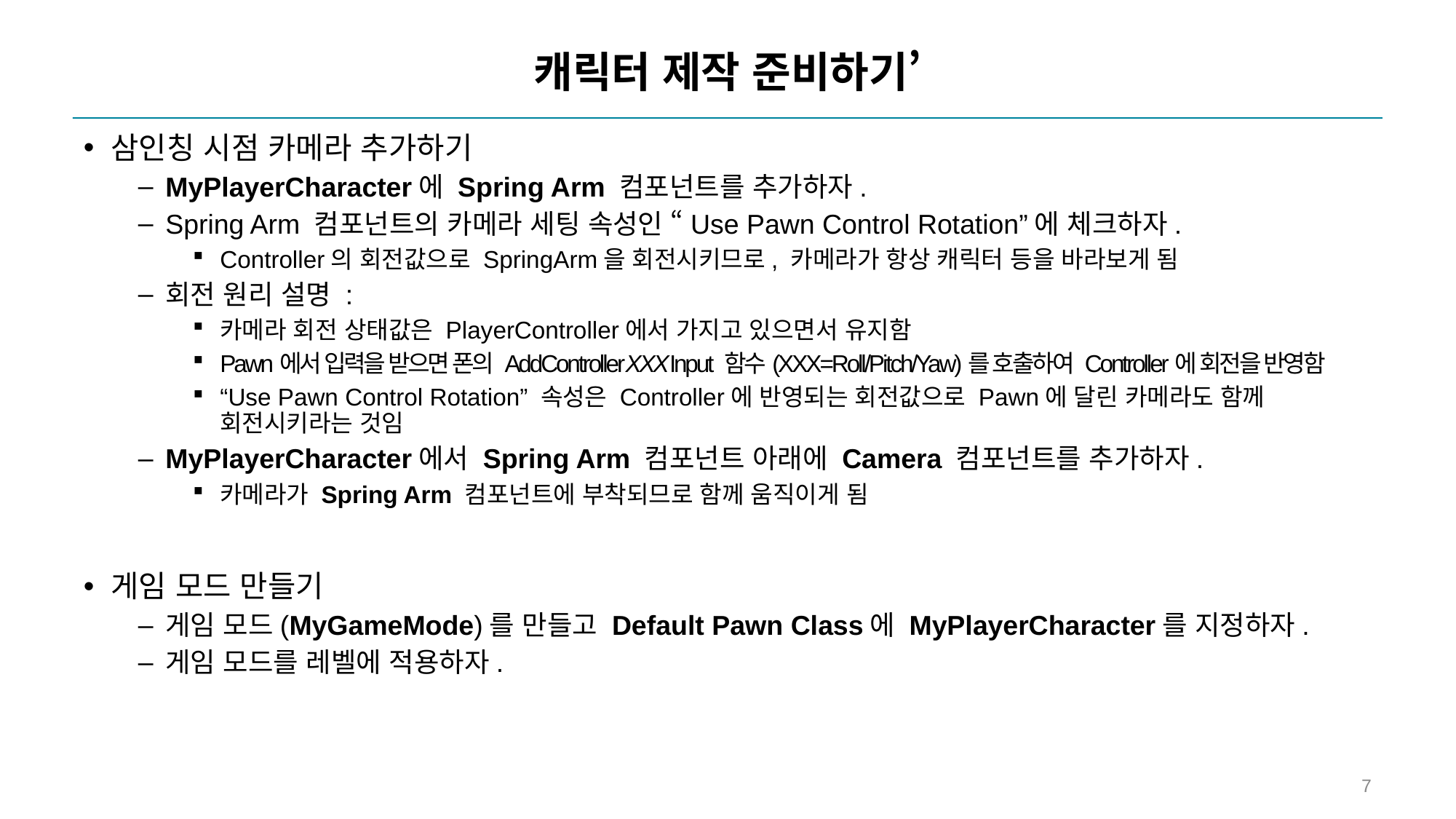

# 캐릭터 제작 준비하기’
삼인칭 시점 카메라 추가하기
MyPlayerCharacter에 Spring Arm 컴포넌트를 추가하자.
Spring Arm 컴포넌트의 카메라 세팅 속성인 “Use Pawn Control Rotation”에 체크하자.
Controller의 회전값으로 SpringArm을 회전시키므로, 카메라가 항상 캐릭터 등을 바라보게 됨
회전 원리 설명 :
카메라 회전 상태값은 PlayerController에서 가지고 있으면서 유지함
Pawn에서 입력을 받으면 폰의 AddControllerXXXInput 함수(XXX=Roll/Pitch/Yaw)를 호출하여 Controller에 회전을 반영함
“Use Pawn Control Rotation” 속성은 Controller에 반영되는 회전값으로 Pawn에 달린 카메라도 함께 회전시키라는 것임
MyPlayerCharacter에서 Spring Arm 컴포넌트 아래에 Camera 컴포넌트를 추가하자.
카메라가 Spring Arm 컴포넌트에 부착되므로 함께 움직이게 됨

게임 모드 만들기
게임 모드(MyGameMode)를 만들고 Default Pawn Class에 MyPlayerCharacter를 지정하자.
게임 모드를 레벨에 적용하자.

7